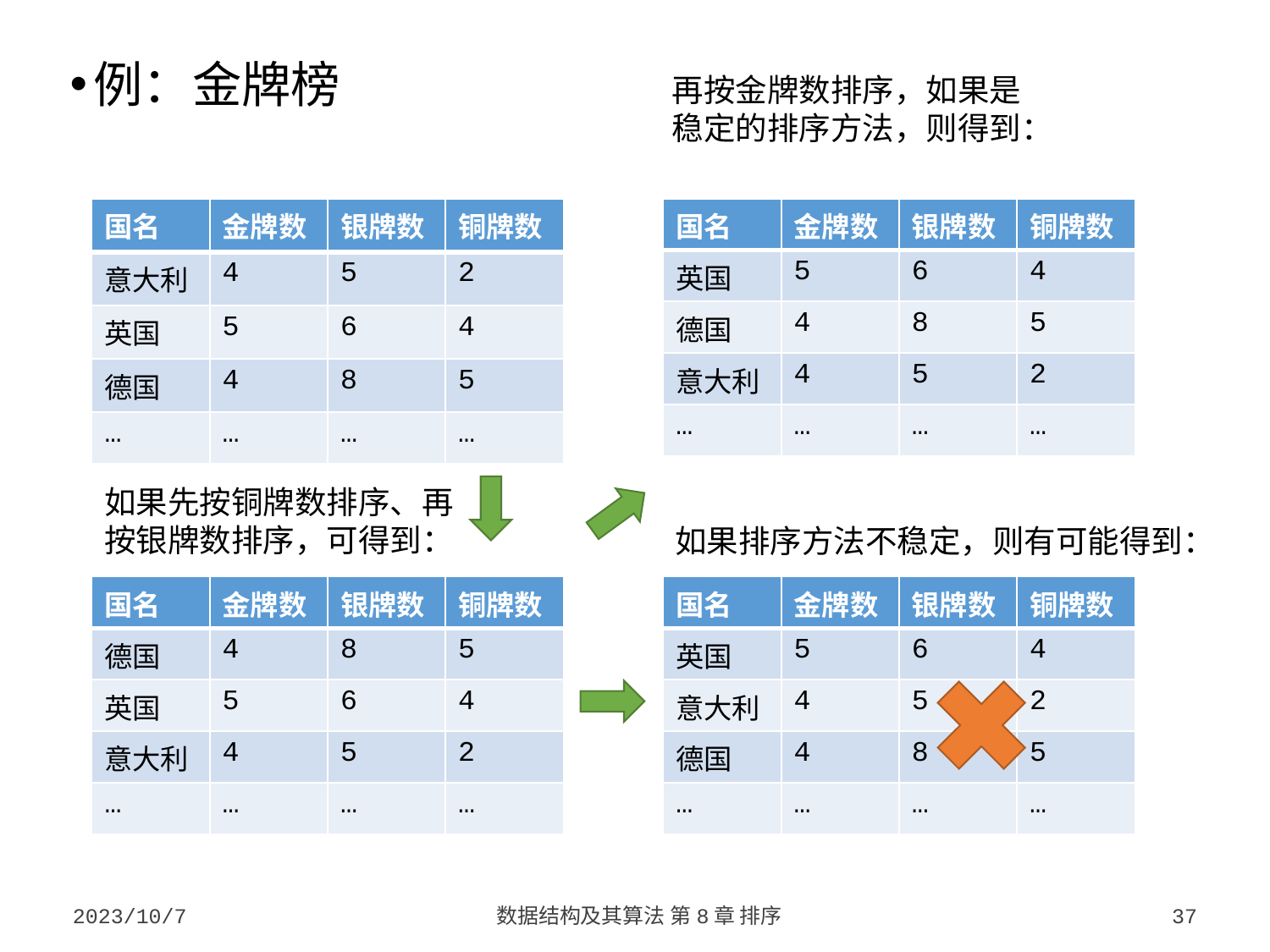

例：金牌榜
再按金牌数排序，如果是稳定的排序方法，则得到：
| 国名 | 金牌数 | 银牌数 | 铜牌数 |
| --- | --- | --- | --- |
| 意大利 | 4 | 5 | 2 |
| 英国 | 5 | 6 | 4 |
| 德国 | 4 | 8 | 5 |
| … | … | … | … |
| 国名 | 金牌数 | 银牌数 | 铜牌数 |
| --- | --- | --- | --- |
| 英国 | 5 | 6 | 4 |
| 德国 | 4 | 8 | 5 |
| 意大利 | 4 | 5 | 2 |
| … | … | … | … |
如果先按铜牌数排序、再按银牌数排序，可得到：

如果排序方法不稳定，则有可能得到：
| 国名 | 金牌数 | 银牌数 | 铜牌数 |
| --- | --- | --- | --- |
| 德国 | 4 | 8 | 5 |
| 英国 | 5 | 6 | 4 |
| 意大利 | 4 | 5 | 2 |
| … | … | … | … |
| 国名 | 金牌数 | 银牌数 | 铜牌数 |
| --- | --- | --- | --- |
| 英国 | 5 | 6 | 4 |
| 意大利 | 4 | 5 | 2 |
| 德国 | 4 | 8 | 5 |
| … | … | … | … |

2023/10/7
数据结构及其算法 第8章 排序
37